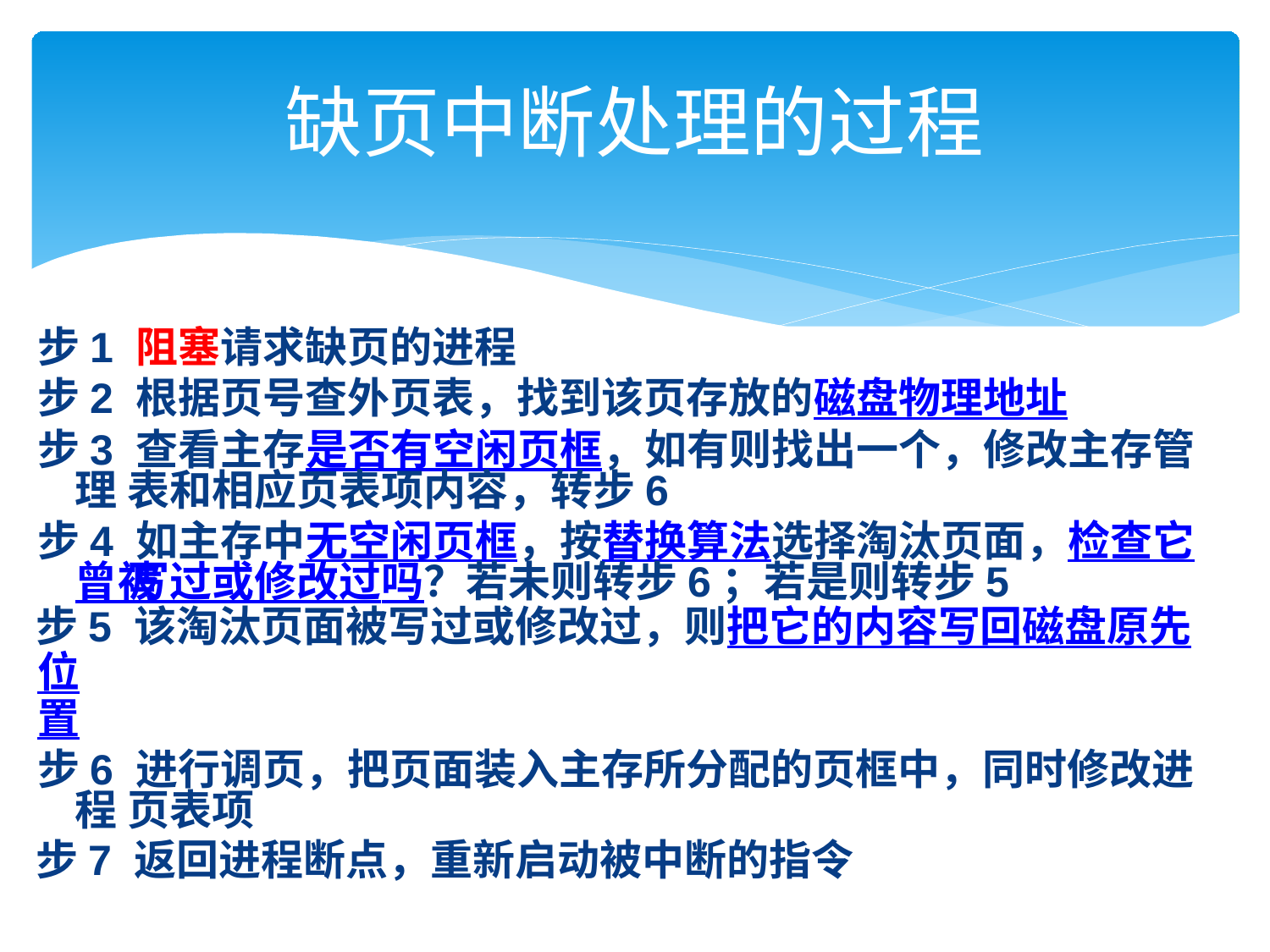

# 缺页中断处理的过程
步1 阻塞请求缺页的进程
步2 根据页号查外页表，找到该页存放的磁盘物理地址
步3 查看主存是否有空闲页框，如有则找出一个，修改主存管理 表和相应页表项内容，转步6
步4 如主存中无空闲页框，按替换算法选择淘汰页面，检查它曾被 写过或修改过吗？若未则转步6；若是则转步5
步5 该淘汰页面被写过或修改过，则把它的内容写回磁盘原先位
置
步6 进行调页，把页面装入主存所分配的页框中，同时修改进程 页表项
步7 返回进程断点，重新启动被中断的指令